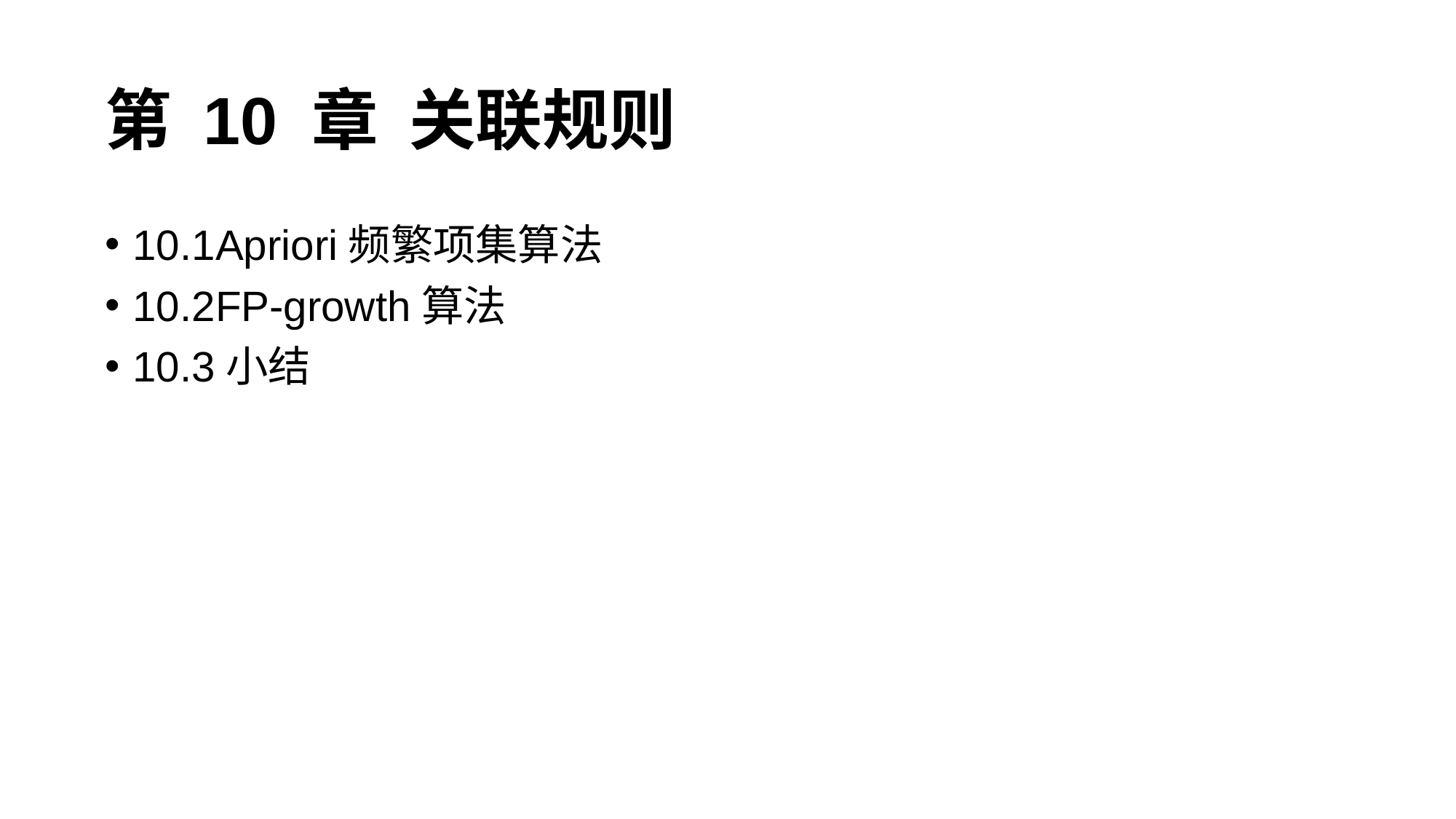

# 第 10 章  关联规则
10.1Apriori频繁项集算法
10.2FP-growth算法
10.3小结